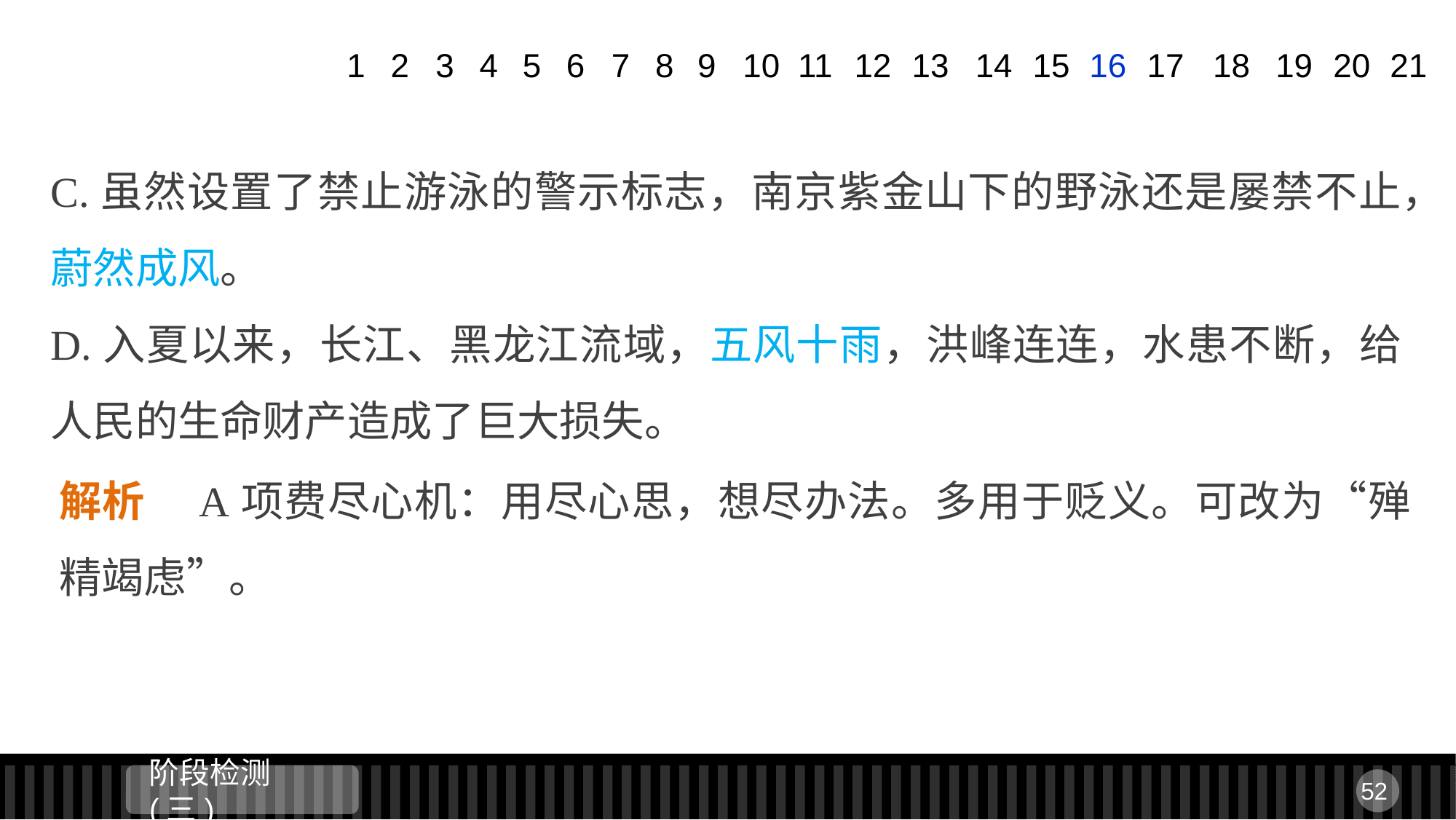

1
2
3
4
5
6
7
8
9
11
12
13
14
15
16
17
18
19
20
21
10
C.虽然设置了禁止游泳的警示标志，南京紫金山下的野泳还是屡禁不止，蔚然成风。
D.入夏以来，长江、黑龙江流域，五风十雨，洪峰连连，水患不断，给人民的生命财产造成了巨大损失。
解析　A项费尽心机：用尽心思，想尽办法。多用于贬义。可改为“殚精竭虑”。